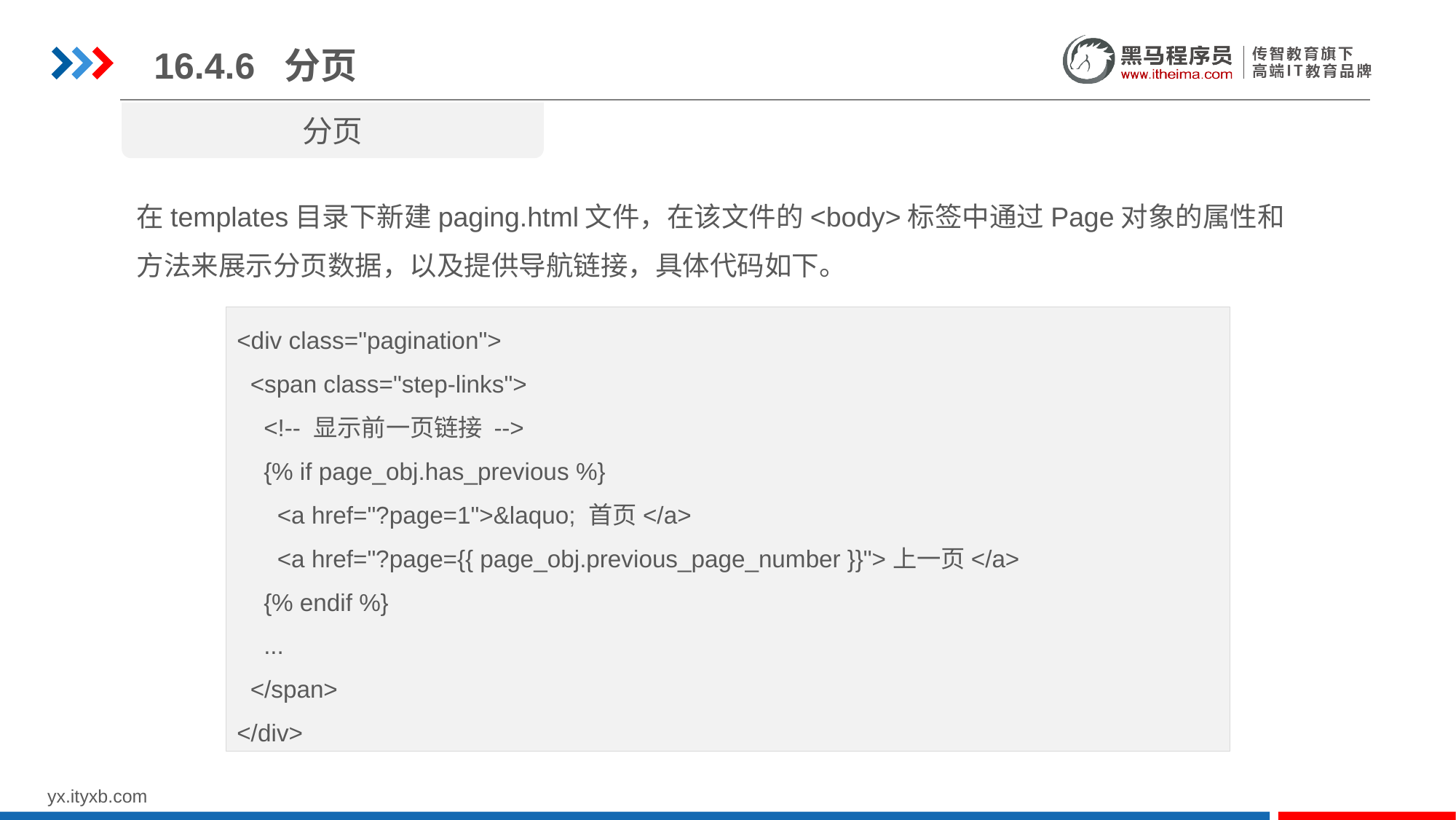

16.4.6  分页

分页
在templates目录下新建paging.html文件，在该文件的<body>标签中通过Page对象的属性和方法来展示分页数据，以及提供导航链接，具体代码如下。
<div class="pagination">
  <span class="step-links">
    <!-- 显示前一页链接 -->
    {% if page_obj.has_previous %}
      <a href="?page=1">&laquo; 首页</a>
      <a href="?page={{ page_obj.previous_page_number }}">上一页</a>
    {% endif %}
    ...
  </span>
</div>